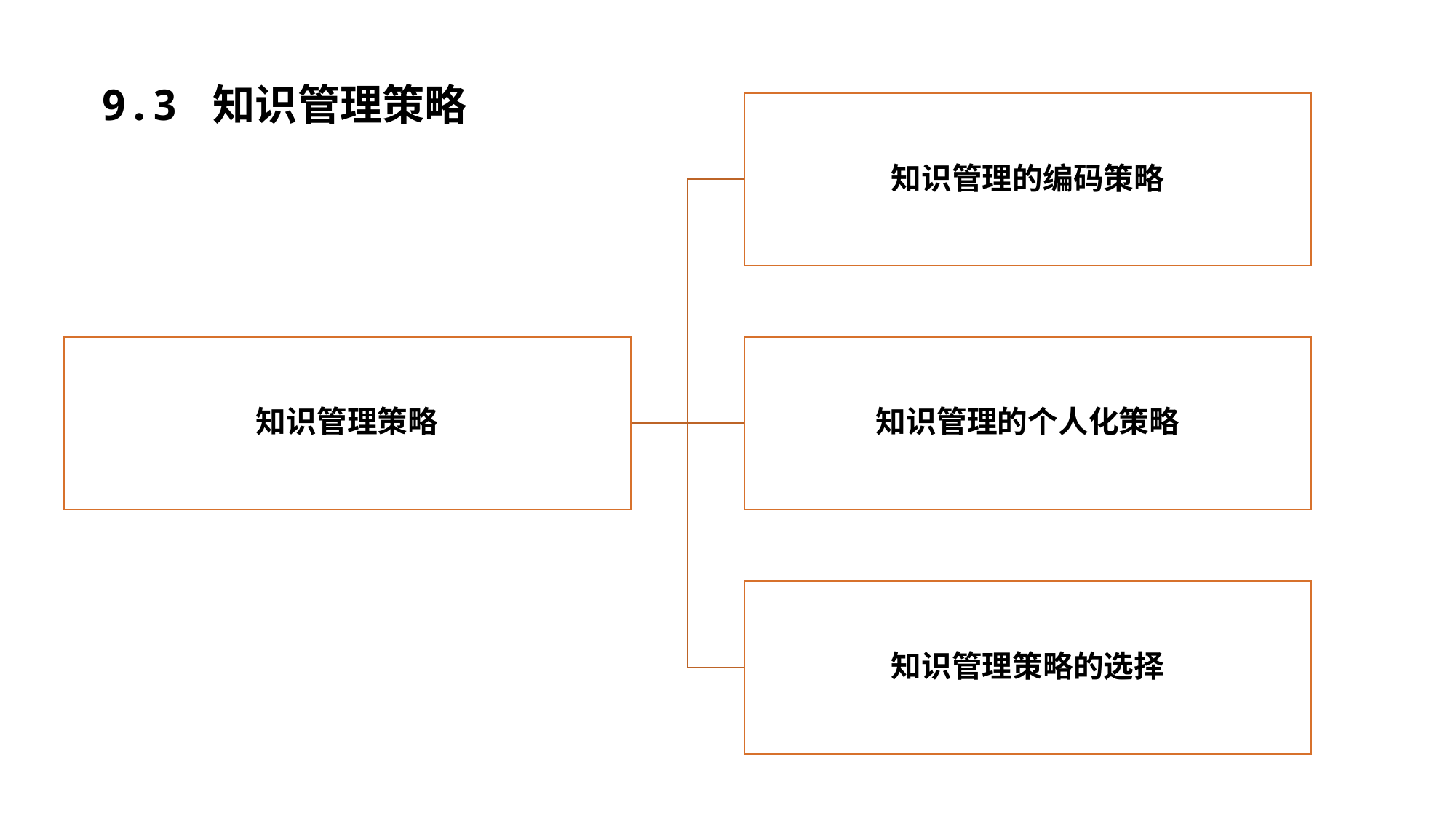

知识管理策略
知识管理的编码策略
知识管理的个人化策略
知识管理策略的选择
9.3 知识管理策略